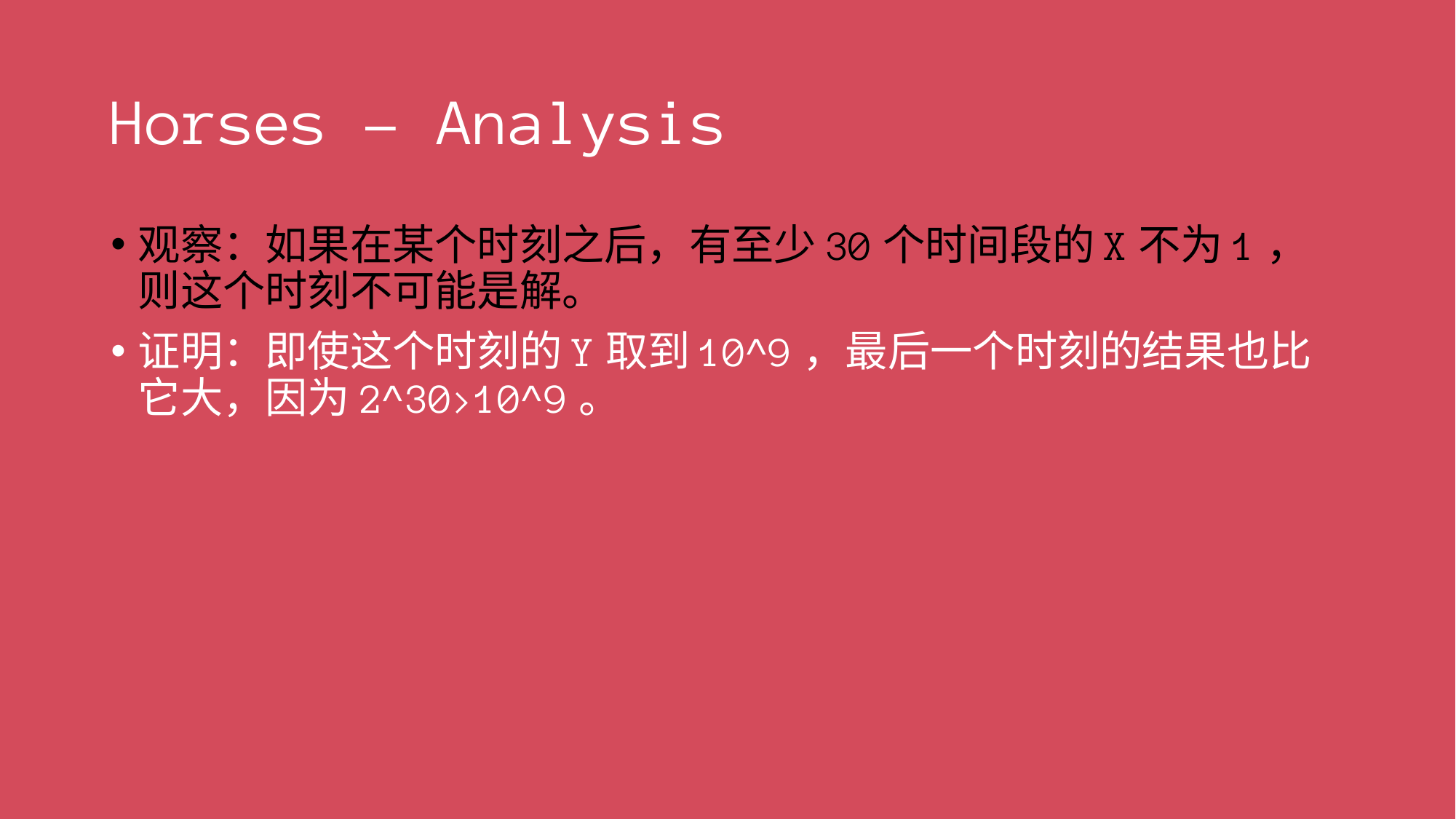

# Horses - Analysis
观察：如果在某个时刻之后，有至少30个时间段的X不为1，则这个时刻不可能是解。
证明：即使这个时刻的Y取到10^9，最后一个时刻的结果也比它大，因为2^30>10^9。